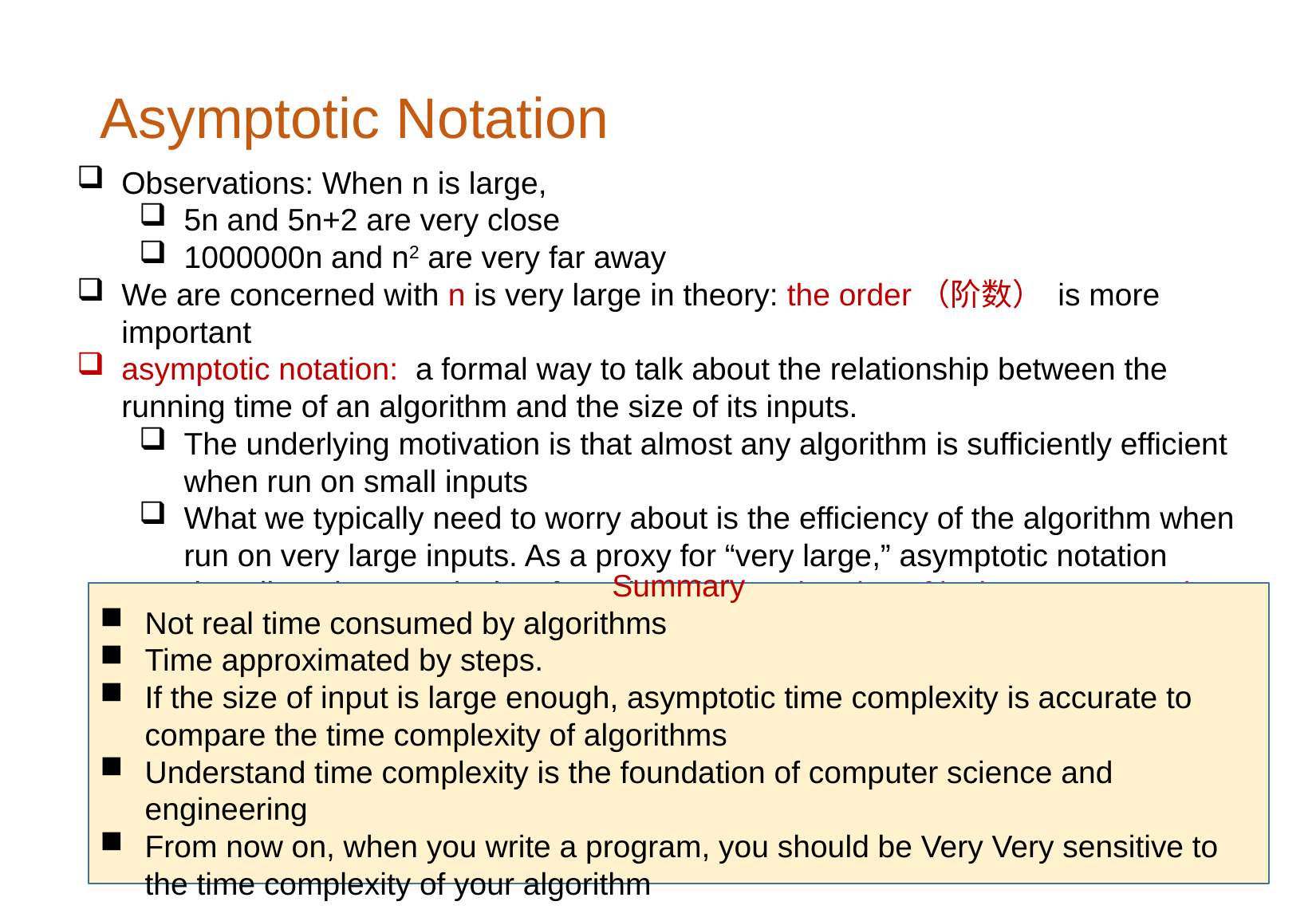

Asymptotic Notation
Observations: When n is large,
5n and 5n+2 are very close
1000000n and n2 are very far away
We are concerned with n is very large in theory: the order（阶数） is more important
asymptotic notation:  a formal way to talk about the relationship between the running time of an algorithm and the size of its inputs.
The underlying motivation is that almost any algorithm is sufficiently efficient when run on small inputs
What we typically need to worry about is the efficiency of the algorithm when run on very large inputs. As a proxy for “very large,” asymptotic notation describes the complexity of an algorithm as the size of its inputs approaches infinity
Summary
Not real time consumed by algorithms
Time approximated by steps.
If the size of input is large enough, asymptotic time complexity is accurate to compare the time complexity of algorithms
Understand time complexity is the foundation of computer science and engineering
From now on, when you write a program, you should be Very Very sensitive to the time complexity of your algorithm